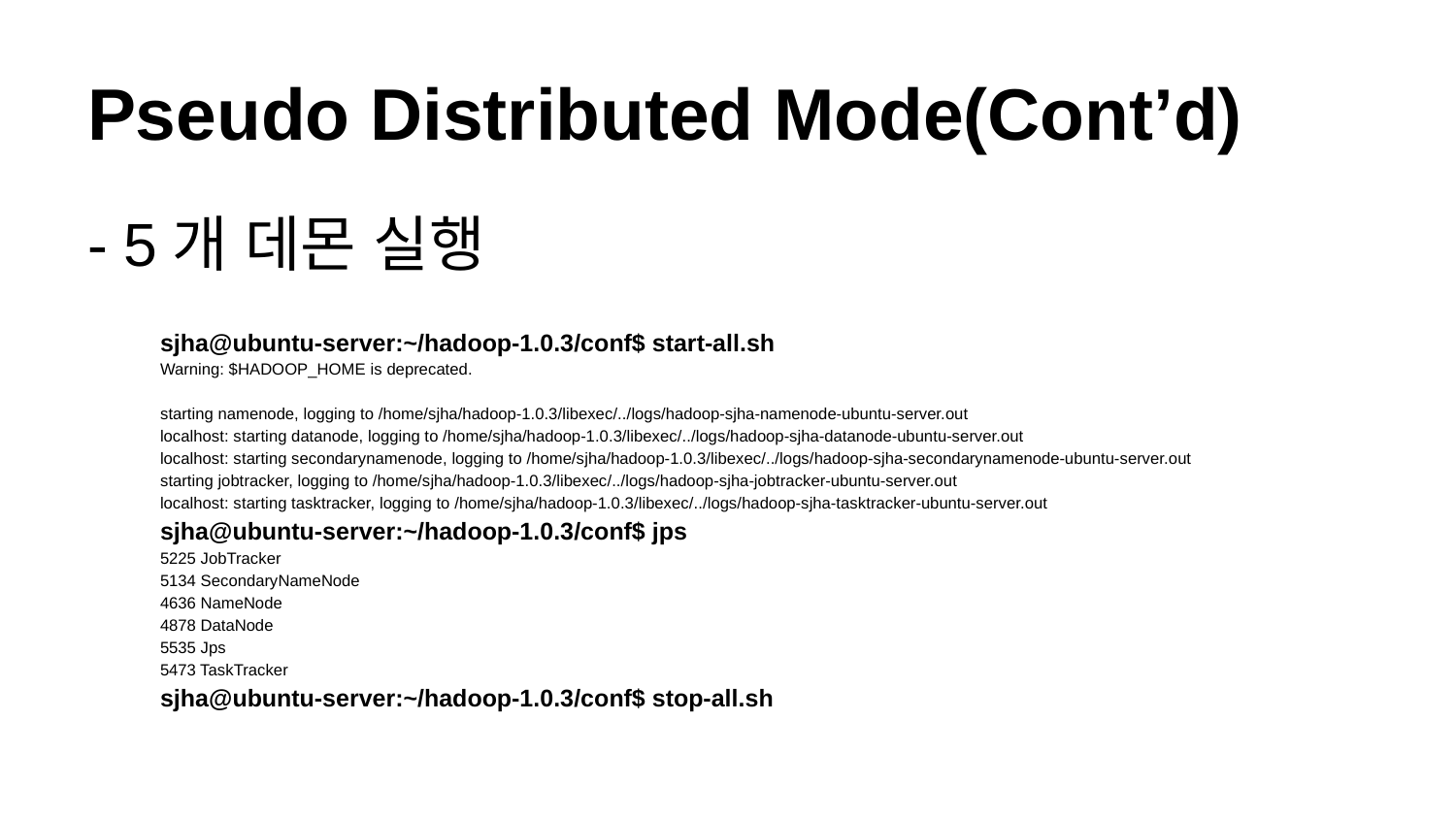

# Pseudo Distributed Mode(Cont’d)
- 5개 데몬 실행

sjha@ubuntu-server:~/hadoop-1.0.3/conf$ start-all.sh
Warning: $HADOOP_HOME is deprecated.

starting namenode, logging to /home/sjha/hadoop-1.0.3/libexec/../logs/hadoop-sjha-namenode-ubuntu-server.out
localhost: starting datanode, logging to /home/sjha/hadoop-1.0.3/libexec/../logs/hadoop-sjha-datanode-ubuntu-server.out
localhost: starting secondarynamenode, logging to /home/sjha/hadoop-1.0.3/libexec/../logs/hadoop-sjha-secondarynamenode-ubuntu-server.out
starting jobtracker, logging to /home/sjha/hadoop-1.0.3/libexec/../logs/hadoop-sjha-jobtracker-ubuntu-server.out
localhost: starting tasktracker, logging to /home/sjha/hadoop-1.0.3/libexec/../logs/hadoop-sjha-tasktracker-ubuntu-server.out
sjha@ubuntu-server:~/hadoop-1.0.3/conf$ jps
5225 JobTracker
5134 SecondaryNameNode
4636 NameNode
4878 DataNode
5535 Jps
5473 TaskTracker
sjha@ubuntu-server:~/hadoop-1.0.3/conf$ stop-all.sh